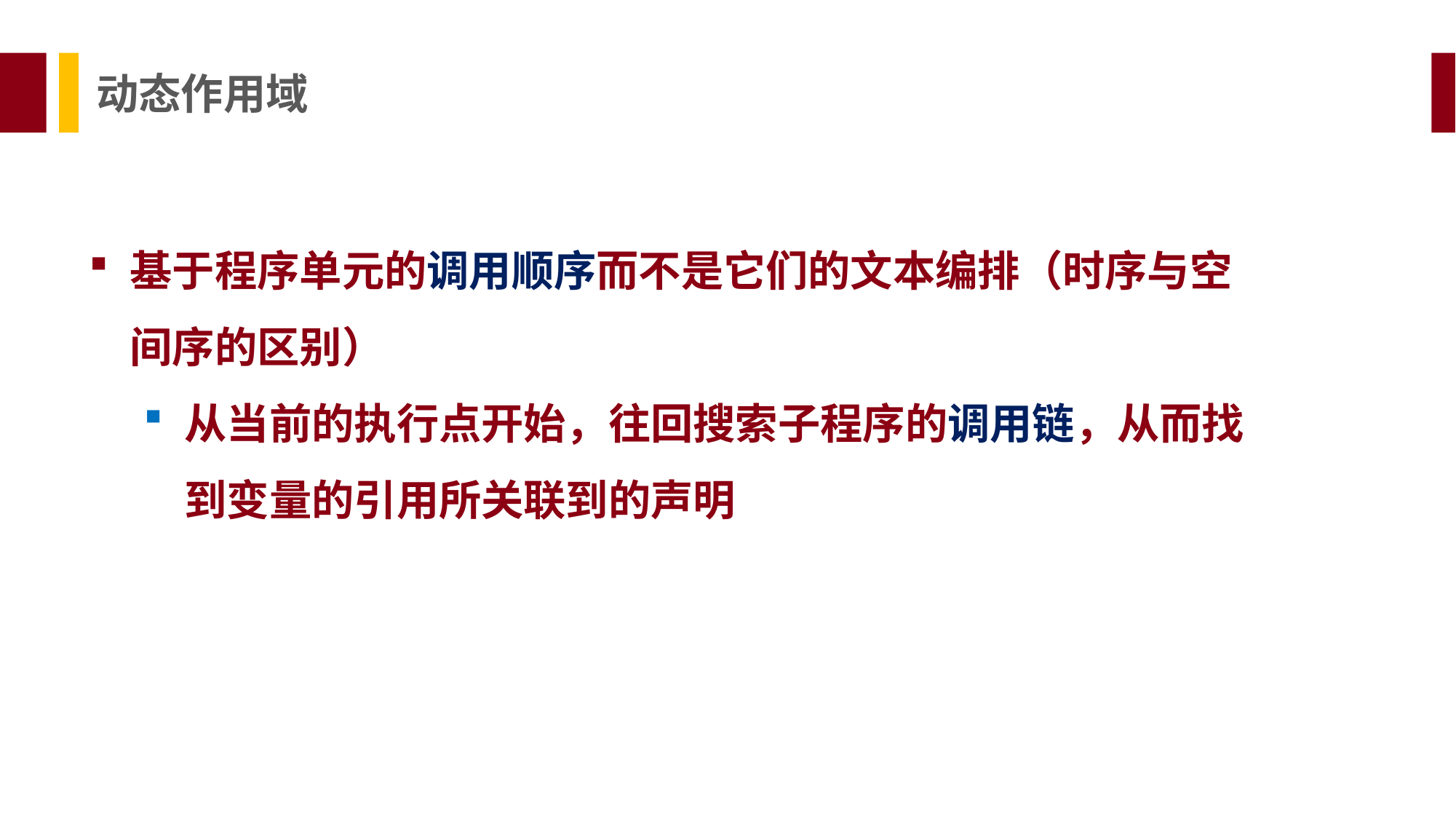

动态作用域
基于程序单元的调用顺序而不是它们的文本编排（时序与空间序的区别）
从当前的执行点开始，往回搜索子程序的调用链，从而找到变量的引用所关联到的声明